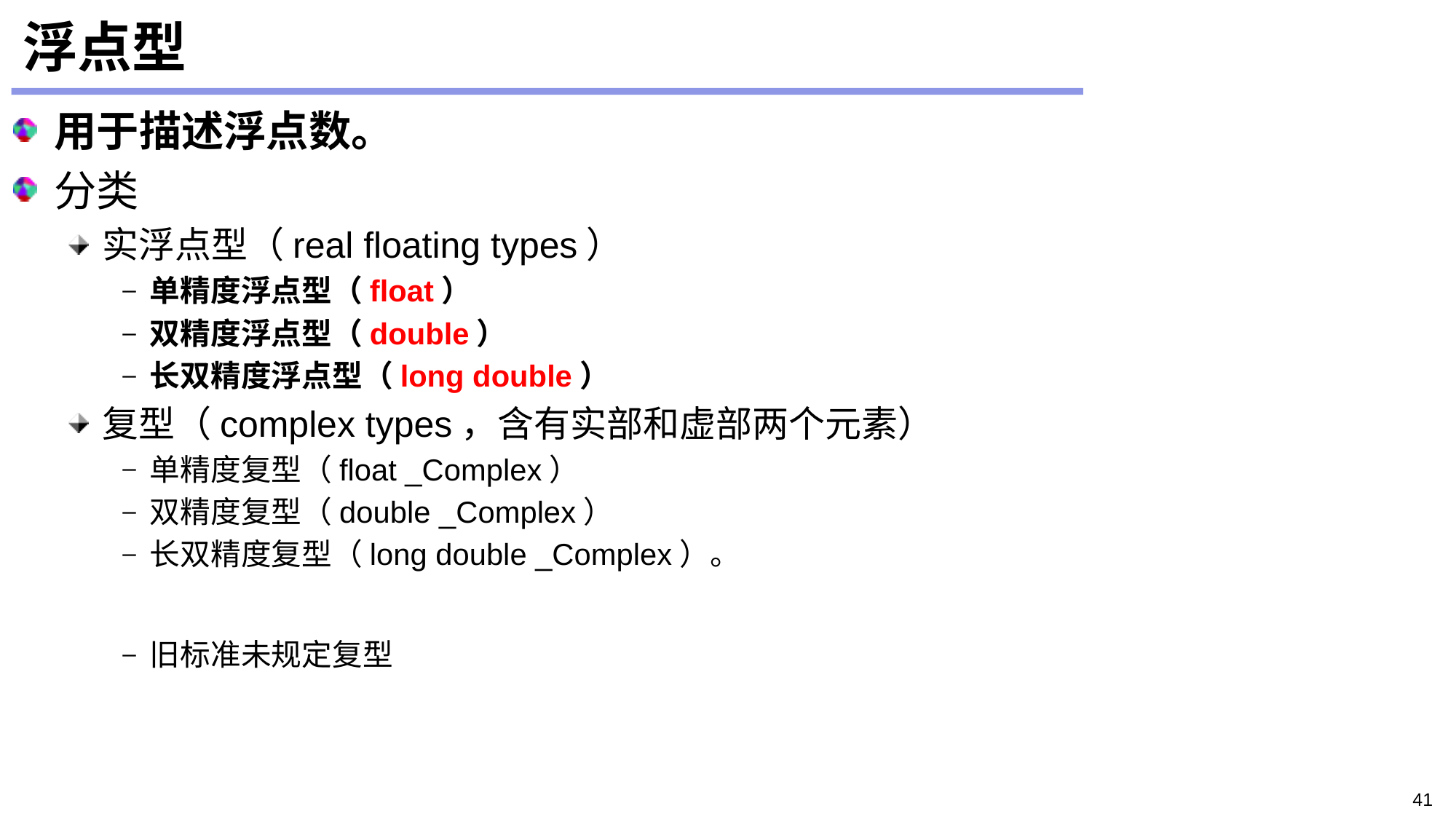

# 浮点型
用于描述浮点数。
分类
实浮点型（real floating types）
单精度浮点型（float）
双精度浮点型（double）
长双精度浮点型（long double）
复型（complex types，含有实部和虚部两个元素）
单精度复型（float _Complex）
双精度复型（double _Complex）
长双精度复型（long double _Complex）。

旧标准未规定复型
41